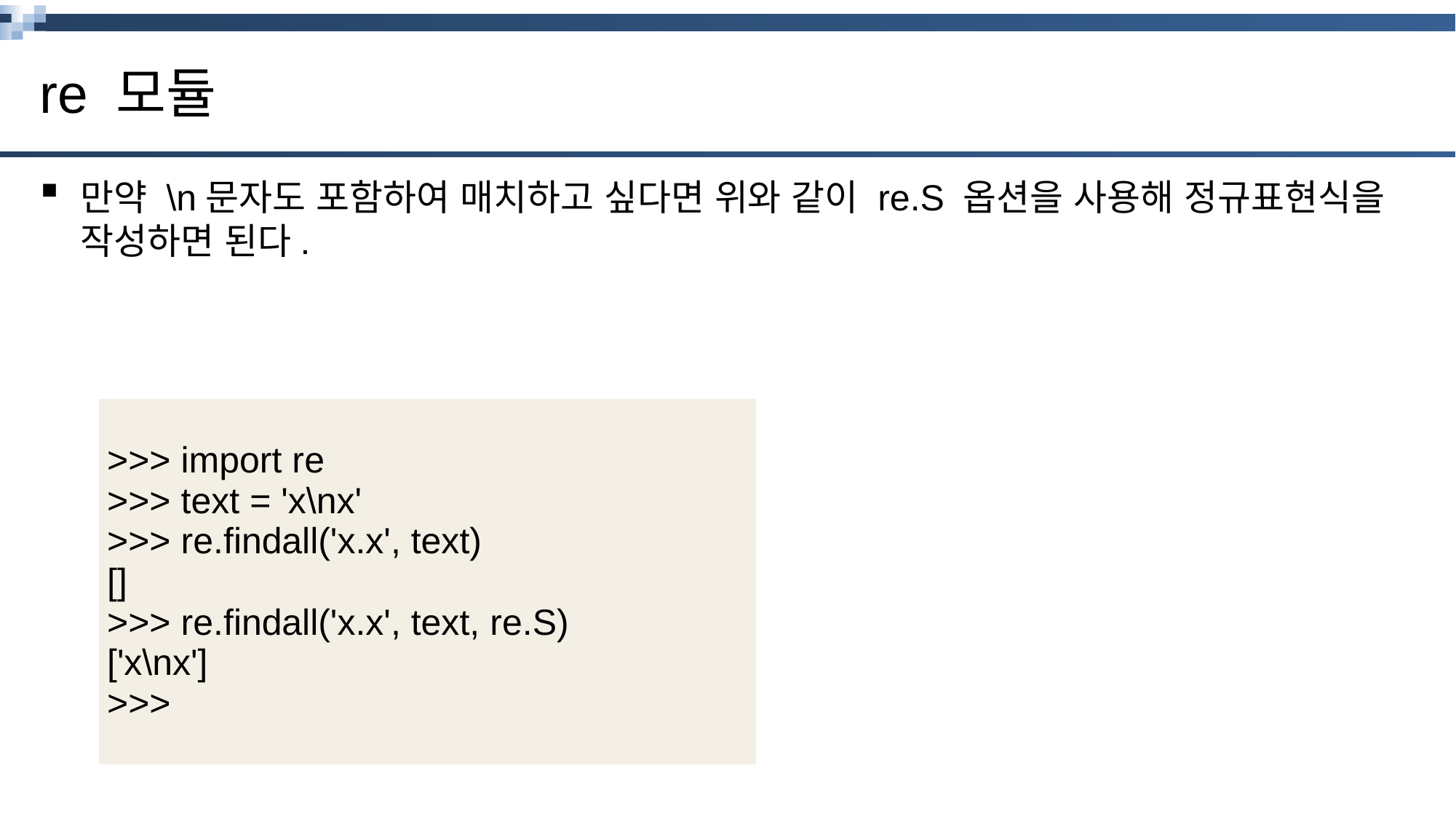

# re 모듈
만약 \n문자도 포함하여 매치하고 싶다면 위와 같이 re.S 옵션을 사용해 정규표현식을 작성하면 된다.
| >>> import re >>> text = 'x\nx' >>> re.findall('x.x', text) [] >>> re.findall('x.x', text, re.S) ['x\nx'] >>> |
| --- |